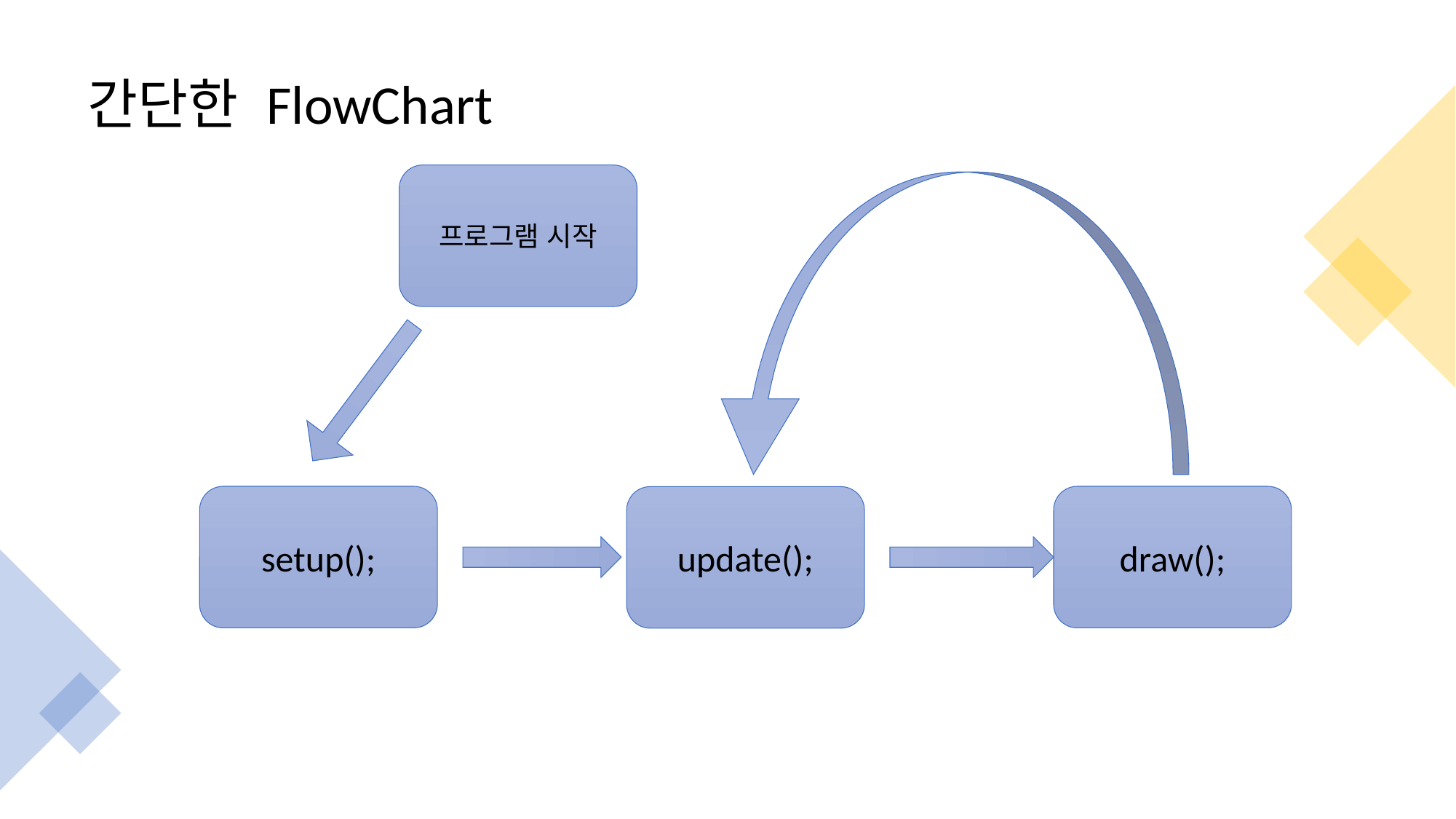

# 간단한 FlowChart

프로그램 시작

setup();
draw();
update();